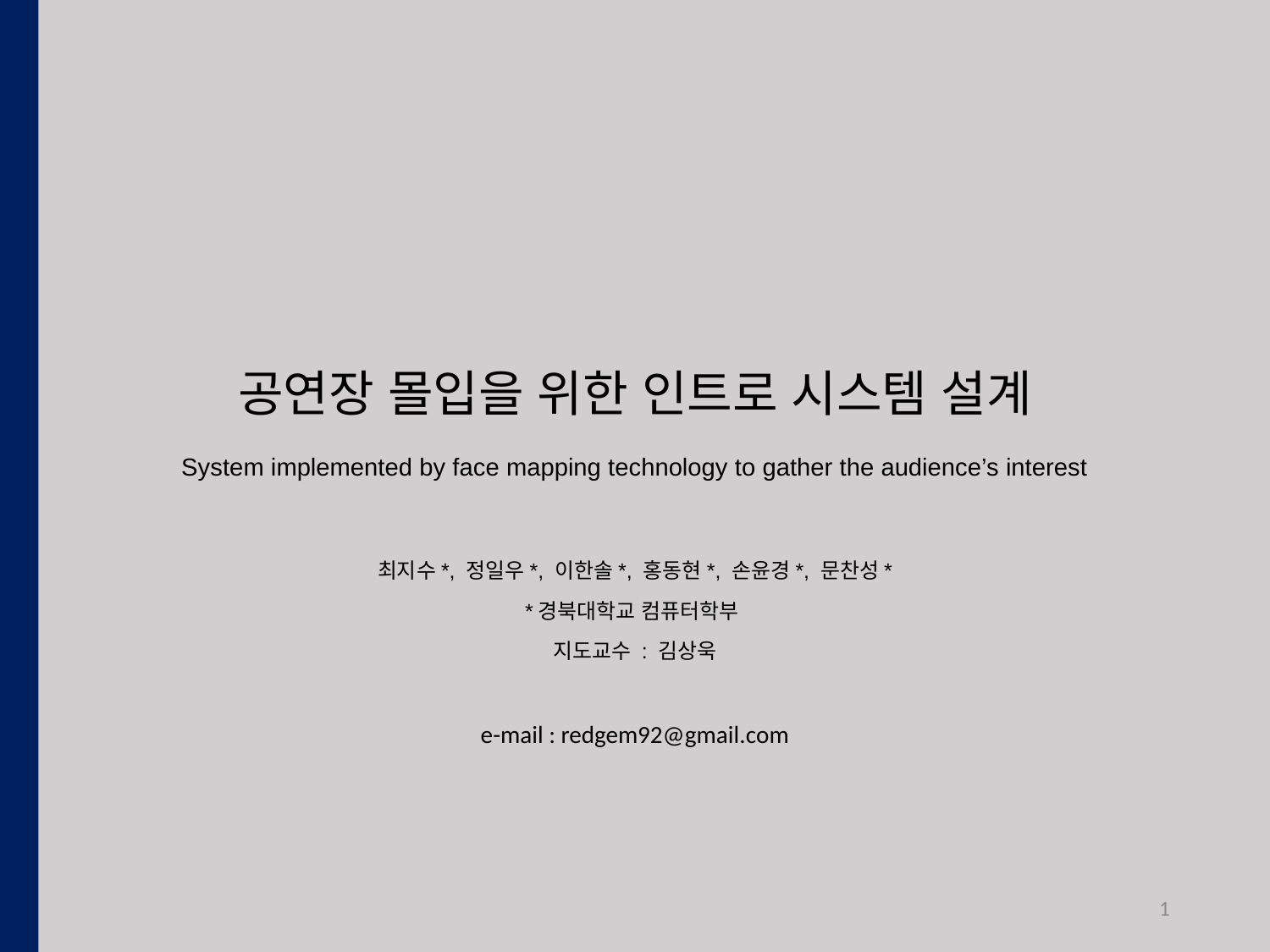

# 공연장 몰입을 위한 인트로 시스템 설계 System implemented by face mapping technology to gather the audience’s interest
최지수*, 정일우*, 이한솔*, 홍동현*, 손윤경*, 문찬성*
*경북대학교 컴퓨터학부
지도교수 : 김상욱

e-mail : redgem92@gmail.com
1